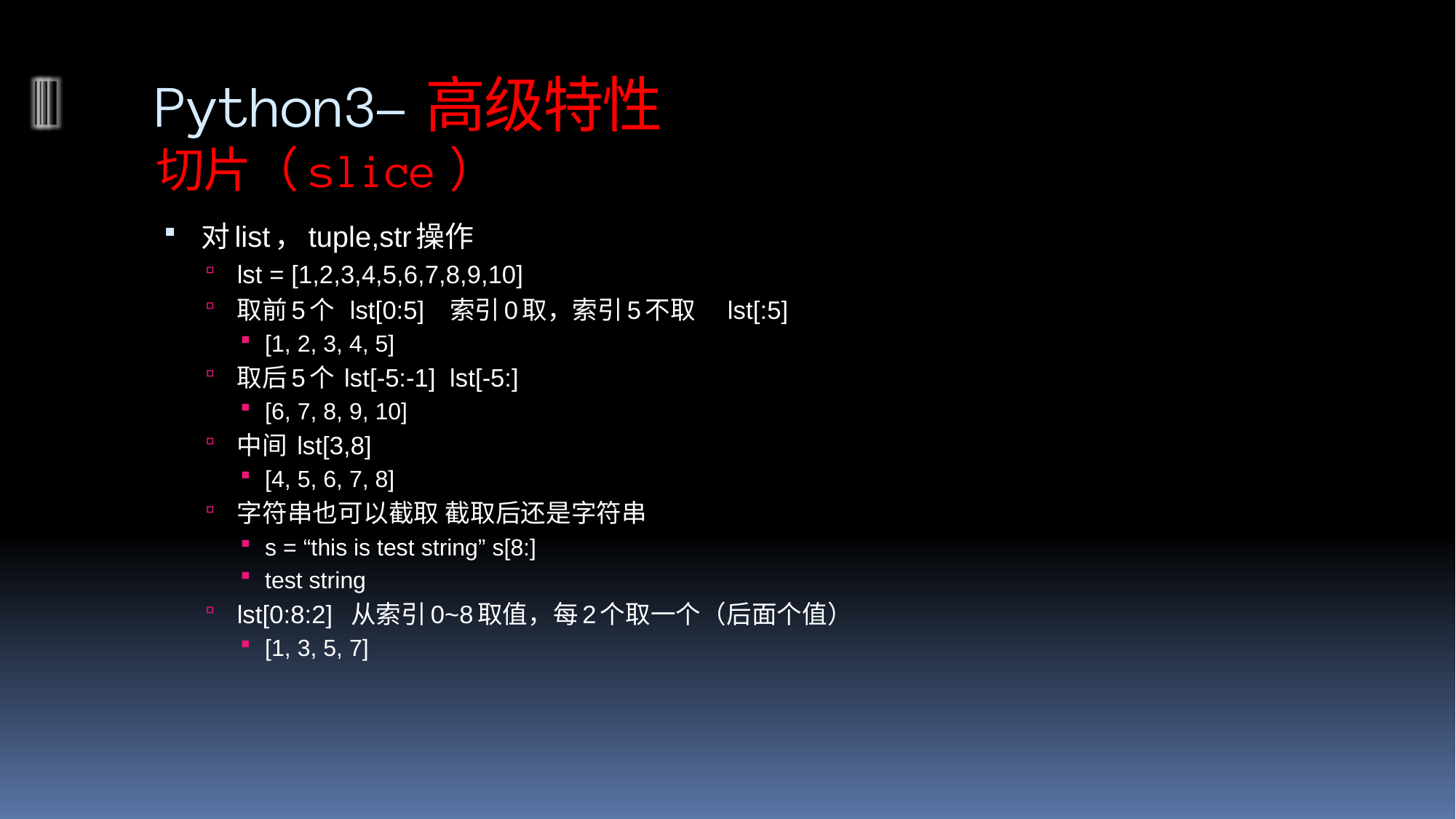

# Python3-高级特性 切片（slice）
对list，tuple,str操作
lst = [1,2,3,4,5,6,7,8,9,10]
取前5个  lst[0:5]   索引0取，索引5不取     lst[:5]
[1, 2, 3, 4, 5]
取后5个 lst[-5:-1]  lst[-5:]
[6, 7, 8, 9, 10]
中间 lst[3,8]
[4, 5, 6, 7, 8]
字符串也可以截取 截取后还是字符串
s = “this is test string” s[8:]
test string
lst[0:8:2]  从索引0~8取值，每2个取一个（后面个值）
[1, 3, 5, 7]